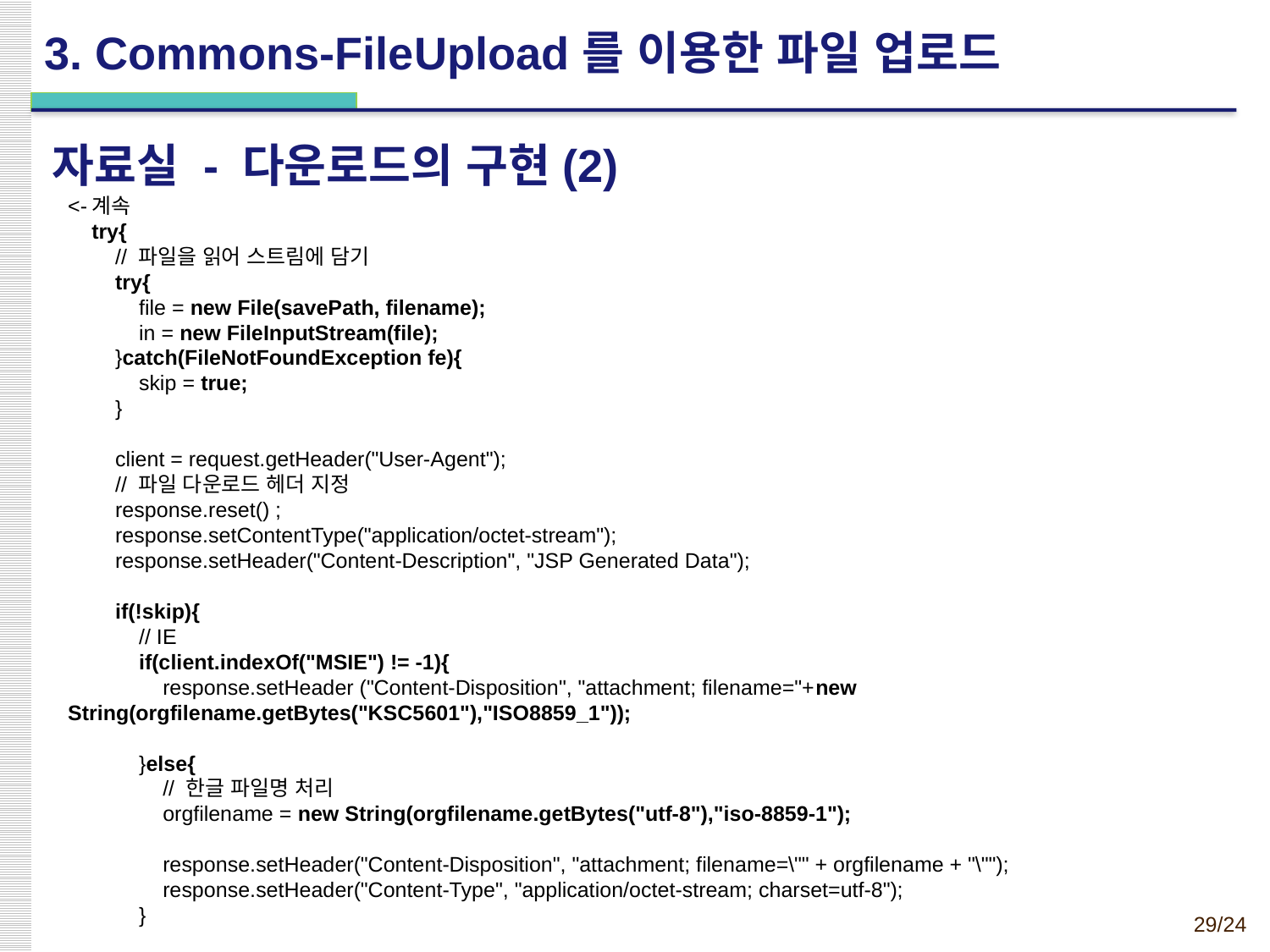

# 3. Commons-FileUpload를 이용한 파일 업로드
자료실 - 다운로드의 구현(2)
<-계속
    try{
        // 파일을 읽어 스트림에 담기
        try{
            file = new File(savePath, filename);
            in = new FileInputStream(file);
        }catch(FileNotFoundException fe){
            skip = true;
        }

        client = request.getHeader("User-Agent");
        // 파일 다운로드 헤더 지정
        response.reset() ;
        response.setContentType("application/octet-stream");
        response.setHeader("Content-Description", "JSP Generated Data");

        if(!skip){
            // IE
            if(client.indexOf("MSIE") != -1){
                response.setHeader ("Content-Disposition", "attachment; filename="+new String(orgfilename.getBytes("KSC5601"),"ISO8859_1"));

            }else{
                // 한글 파일명 처리
                orgfilename = new String(orgfilename.getBytes("utf-8"),"iso-8859-1");

                response.setHeader("Content-Disposition", "attachment; filename=\"" + orgfilename + "\"");
                response.setHeader("Content-Type", "application/octet-stream; charset=utf-8");
            }